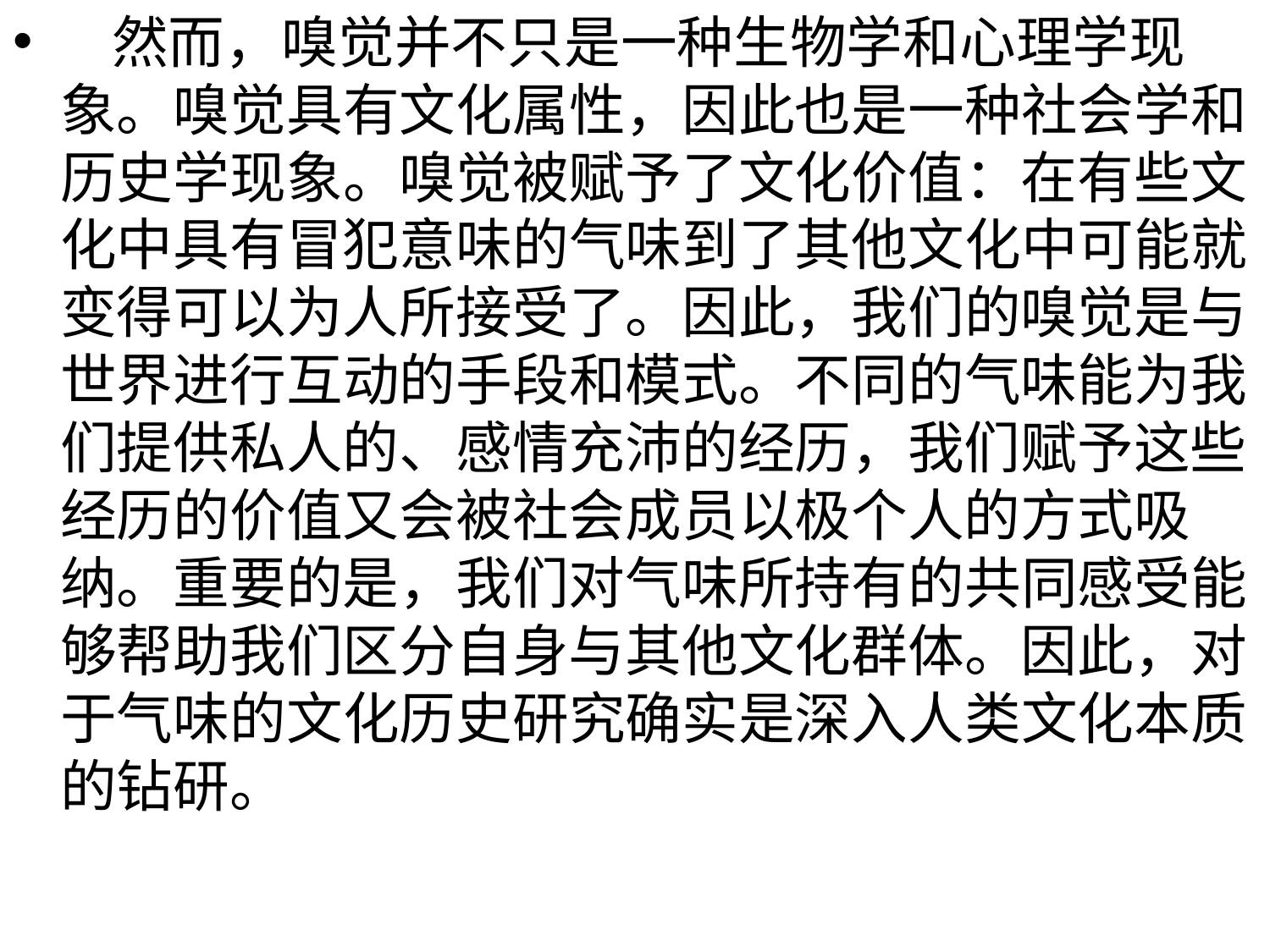

然而，嗅觉并不只是一种生物学和心理学现象。嗅觉具有文化属性，因此也是一种社会学和历史学现象。嗅觉被赋予了文化价值：在有些文化中具有冒犯意味的气味到了其他文化中可能就变得可以为人所接受了。因此，我们的嗅觉是与世界进行互动的手段和模式。不同的气味能为我们提供私人的、感情充沛的经历，我们赋予这些经历的价值又会被社会成员以极个人的方式吸纳。重要的是，我们对气味所持有的共同感受能够帮助我们区分自身与其他文化群体。因此，对于气味的文化历史研究确实是深入人类文化本质的钻研。

#